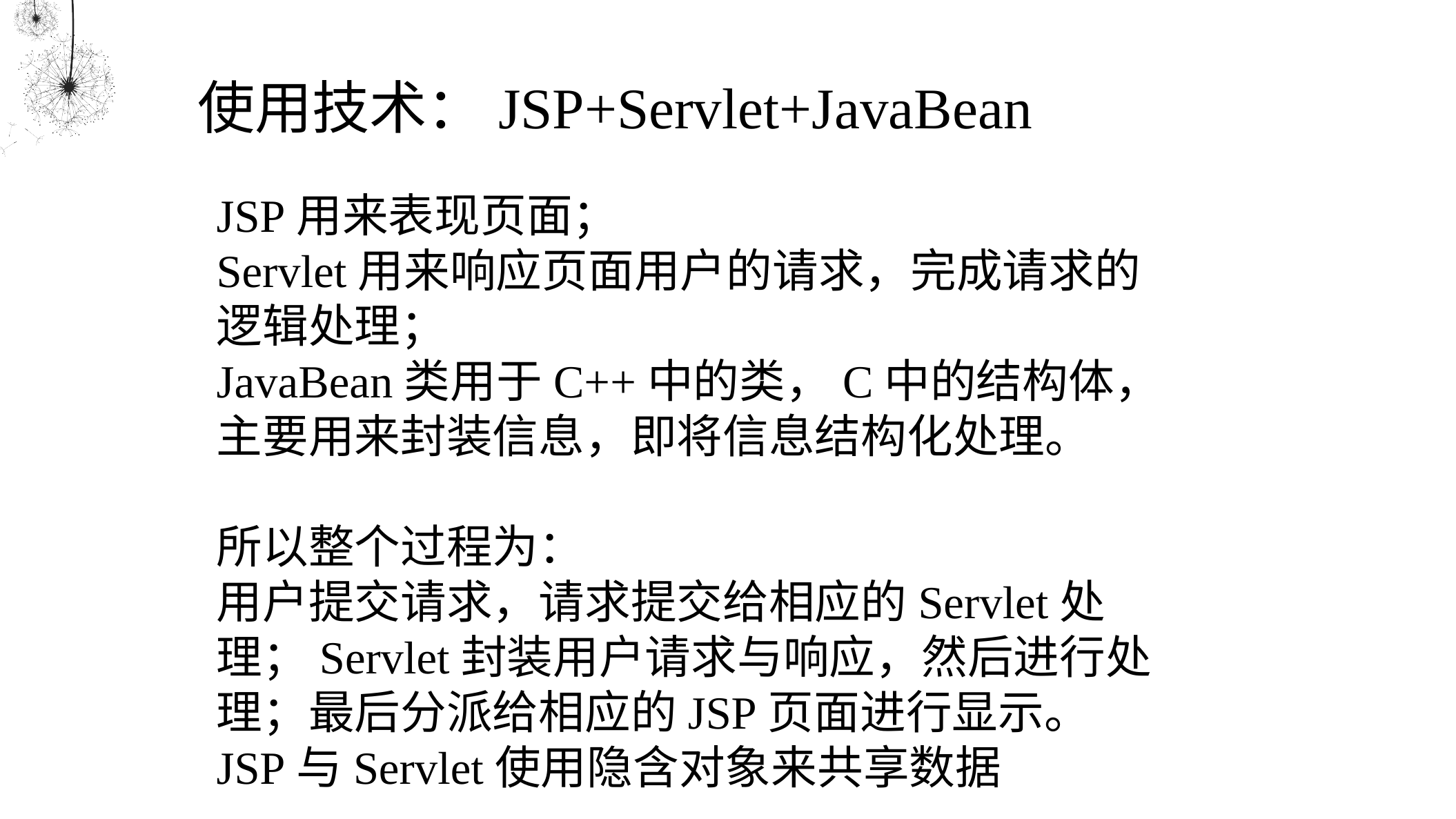

使用技术：JSP+Servlet+JavaBean
JSP用来表现页面；
Servlet用来响应页面用户的请求，完成请求的逻辑处理；
JavaBean类用于C++中的类，C中的结构体，主要用来封装信息，即将信息结构化处理。

所以整个过程为：
用户提交请求，请求提交给相应的Servlet处理；Servlet封装用户请求与响应，然后进行处理；最后分派给相应的JSP页面进行显示。
JSP与Servlet使用隐含对象来共享数据